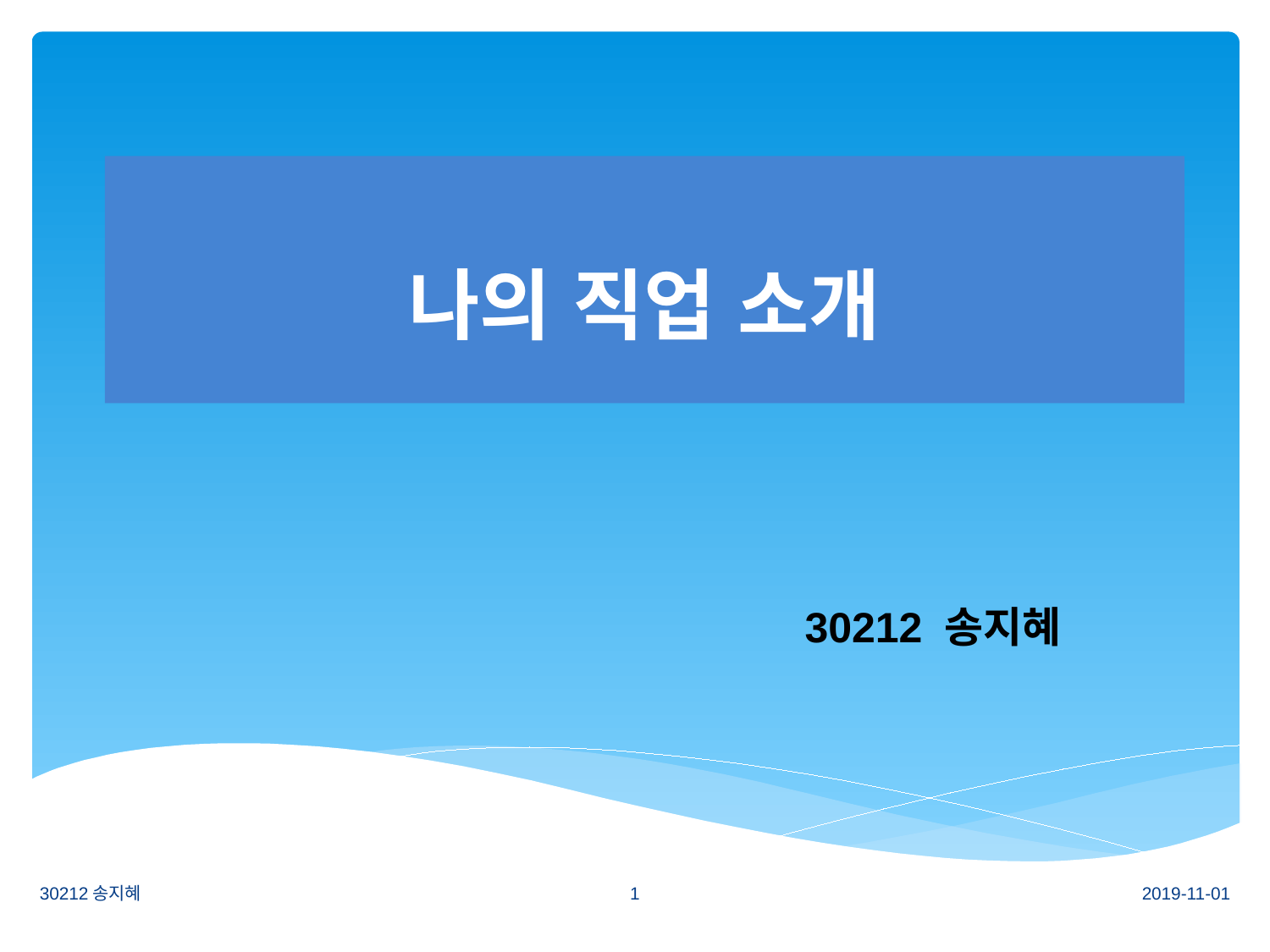

# 나의 직업 소개

30212 송지혜
1
30212송지혜
2019-11-01